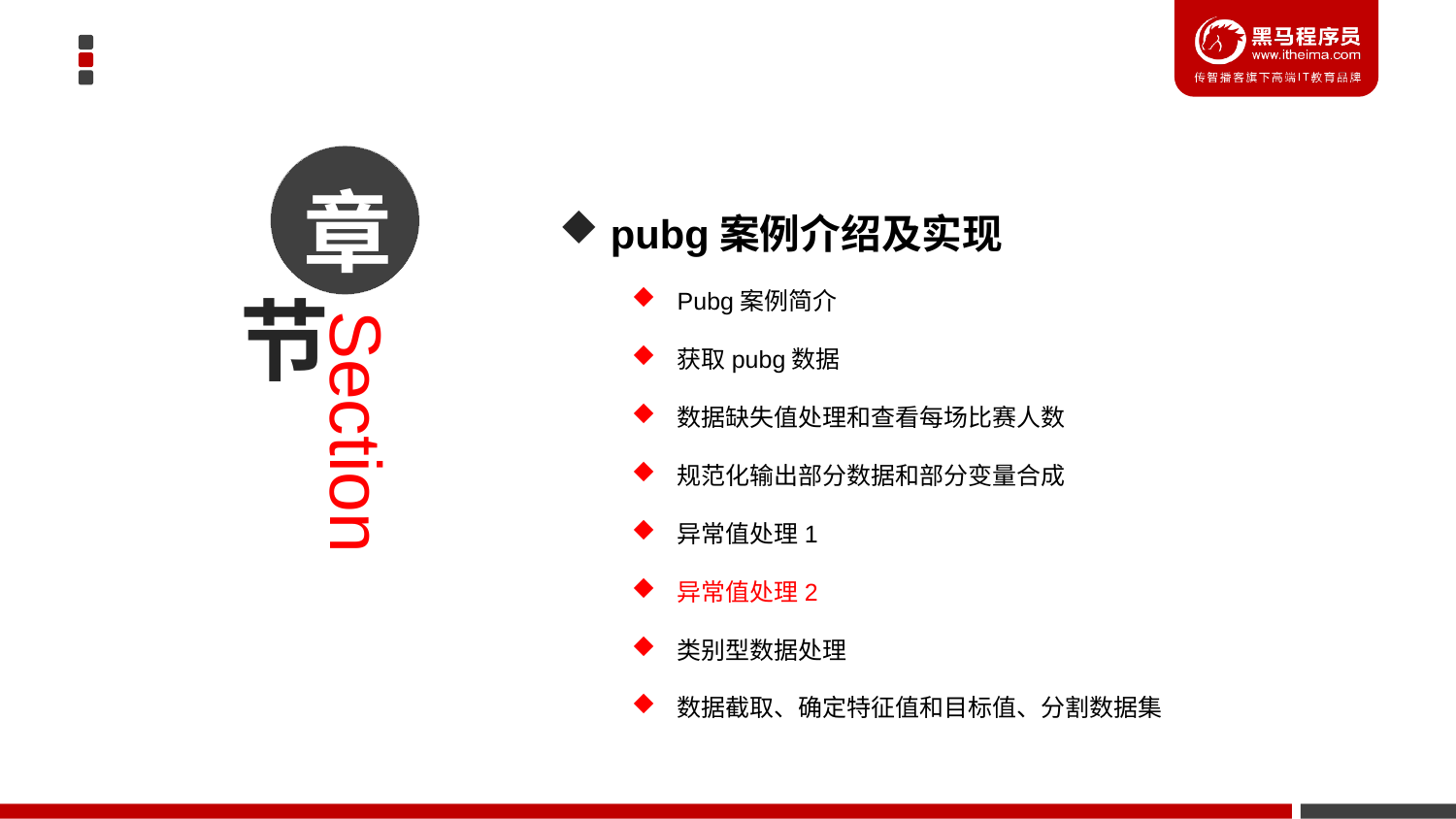

章
 pubg案例介绍及实现
Pubg案例简介
获取pubg数据
数据缺失值处理和查看每场比赛人数
规范化输出部分数据和部分变量合成
异常值处理1
异常值处理2
类别型数据处理
数据截取、确定特征值和目标值、分割数据集
节
Section